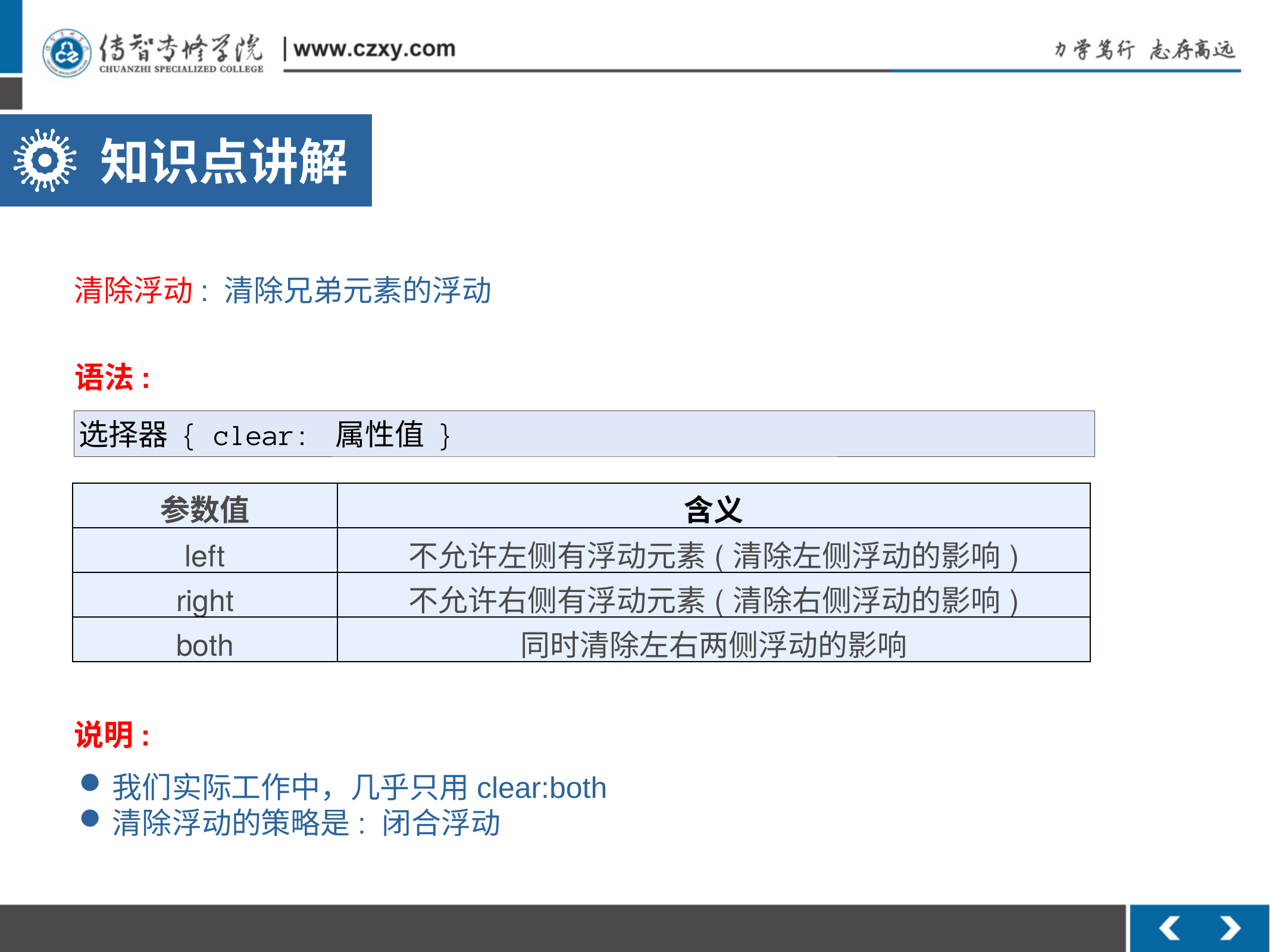

知识点讲解
清除浮动: 清除兄弟元素的浮动
语法:
选择器 { clear: 属性值 }
| 参数值 | 含义 |
| --- | --- |
| left | 不允许左侧有浮动元素(清除左侧浮动的影响) |
| right | 不允许右侧有浮动元素(清除右侧浮动的影响) |
| both | 同时清除左右两侧浮动的影响 |
说明:
我们实际工作中，几乎只用clear:both
清除浮动的策略是: 闭合浮动